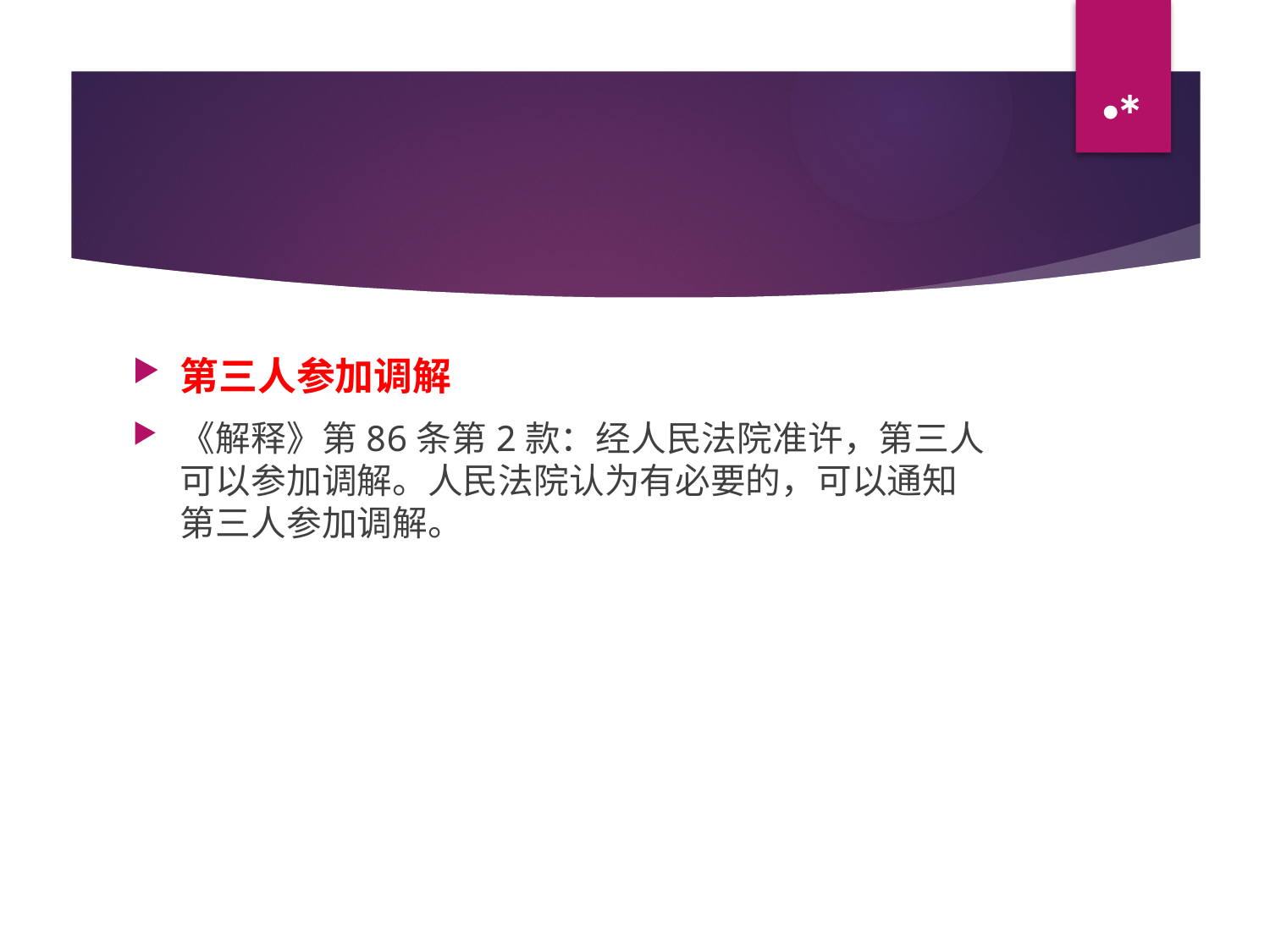

*
#
第三人参加调解
《解释》第86条第2款：经人民法院准许，第三人可以参加调解。人民法院认为有必要的，可以通知第三人参加调解。